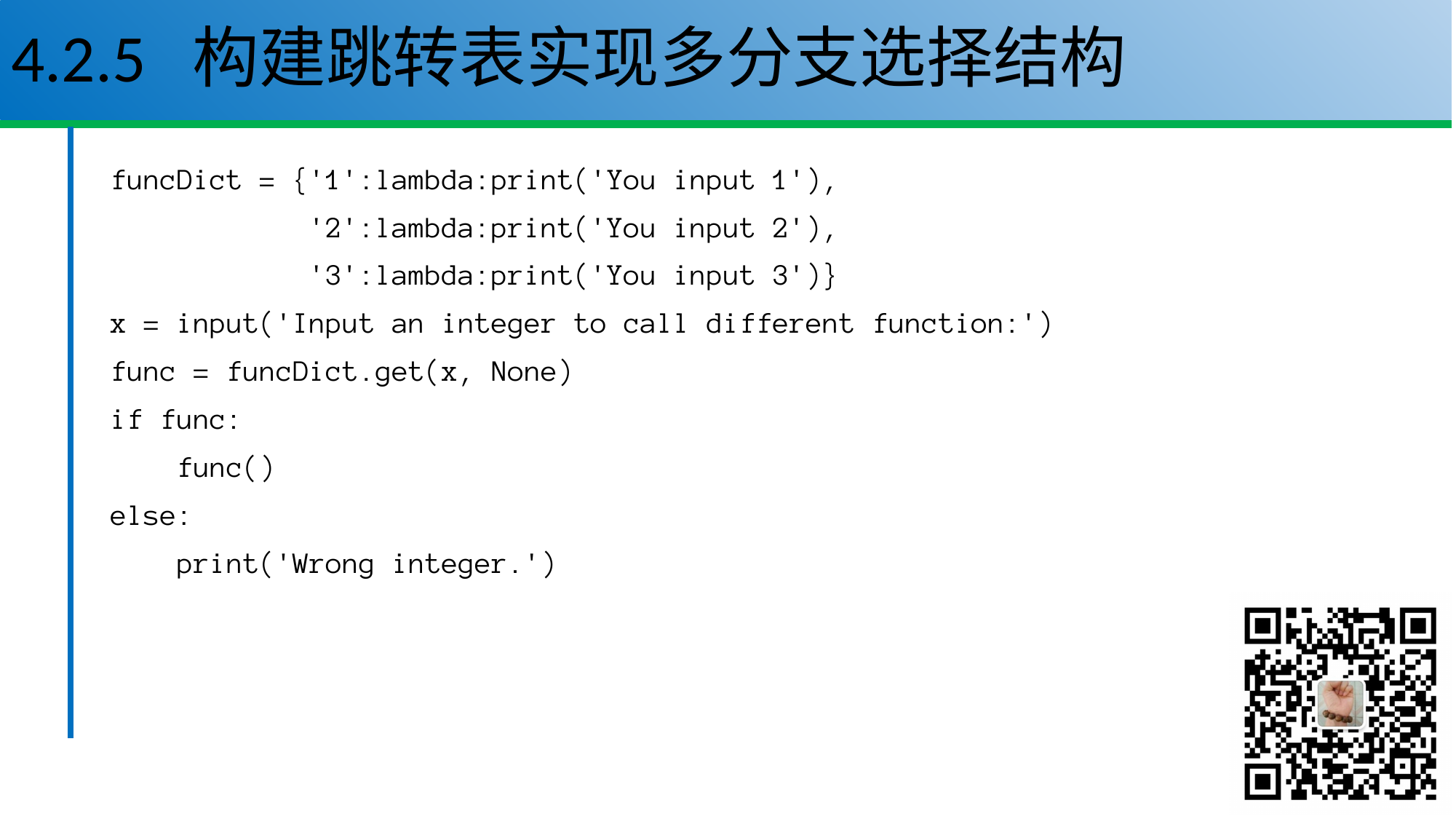

# 4.2.5  构建跳转表实现多分支选择结构
funcDict = {'1':lambda:print('You input 1'),
            '2':lambda:print('You input 2'),
            '3':lambda:print('You input 3')}
x = input('Input an integer to call different function:')
func = funcDict.get(x, None)
if func:
    func()
else:
    print('Wrong integer.')
18